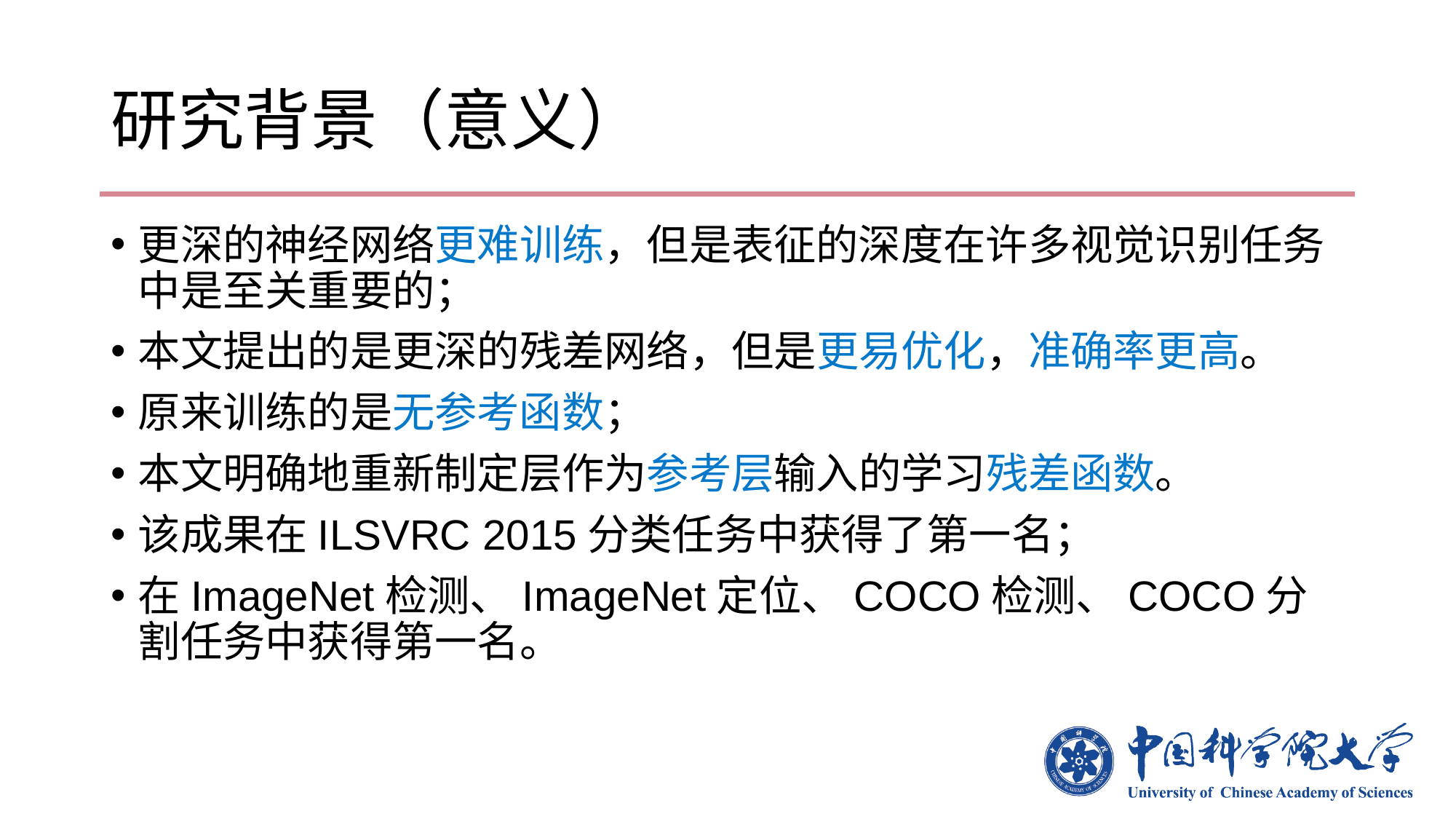

# 研究背景（意义）
更深的神经网络更难训练，但是表征的深度在许多视觉识别任务中是至关重要的；
本文提出的是更深的残差网络，但是更易优化，准确率更高。
原来训练的是无参考函数；
本文明确地重新制定层作为参考层输入的学习残差函数。
该成果在ILSVRC 2015分类任务中获得了第一名；
在ImageNet检测、ImageNet定位、COCO检测、COCO分割任务中获得第一名。